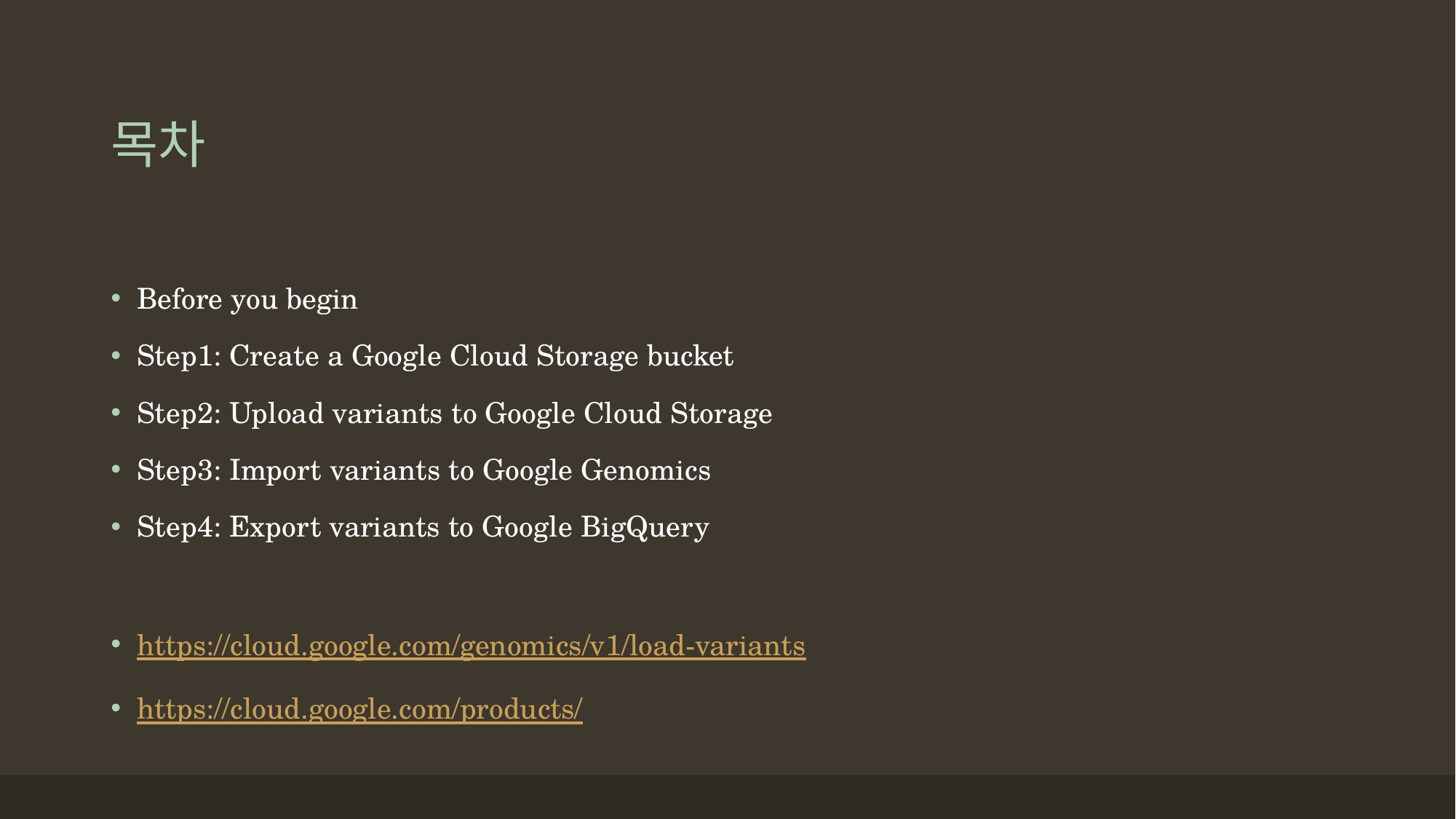

# 목차

Before you begin
Step1: Create a Google Cloud Storage bucket
Step2: Upload variants to Google Cloud Storage
Step3: Import variants to Google Genomics
Step4: Export variants to Google BigQuery

https://cloud.google.com/genomics/v1/load-variants
https://cloud.google.com/products/